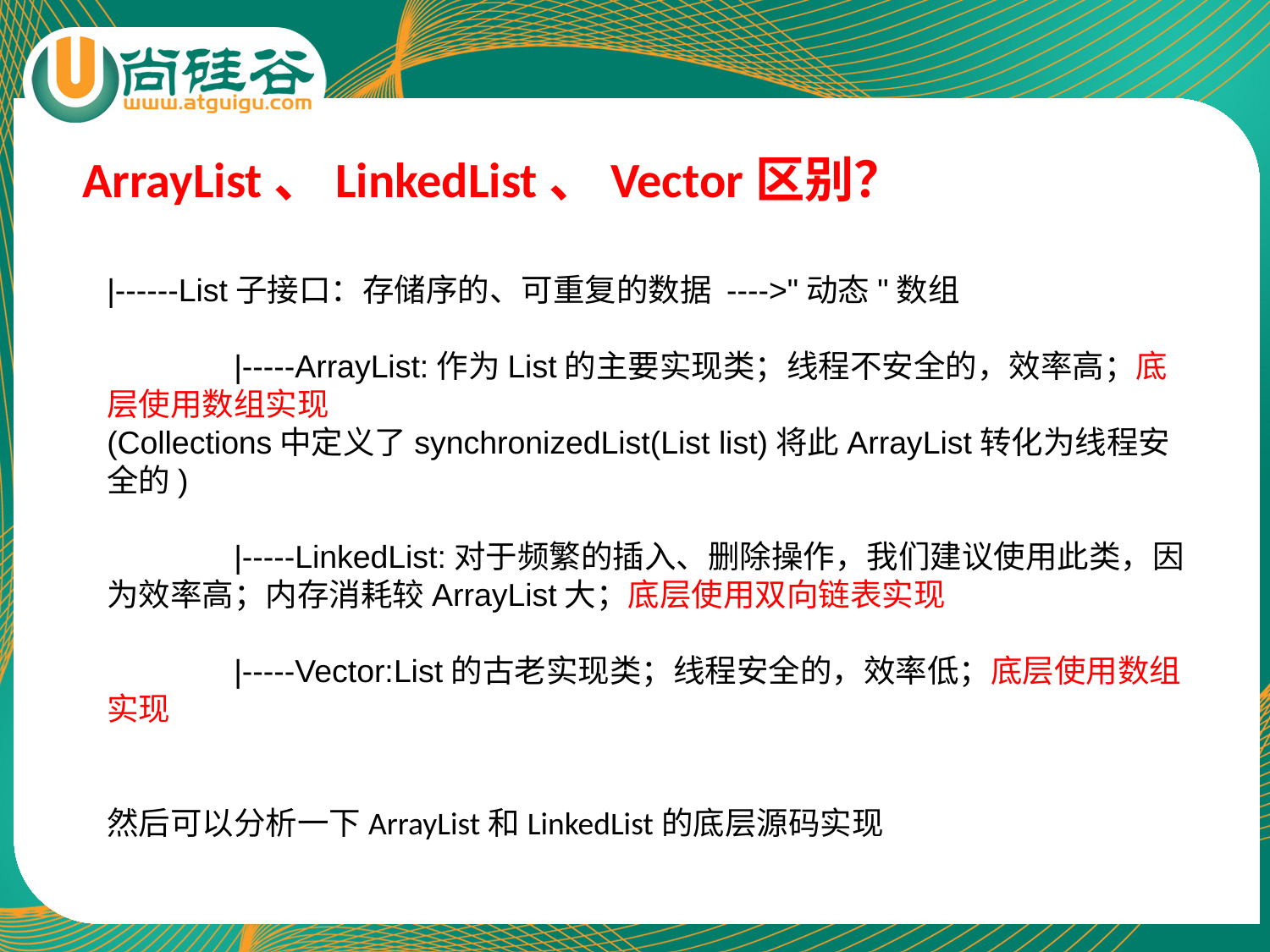

ArrayList、LinkedList、Vector区别？
|------List子接口：存储序的、可重复的数据 ---->"动态"数组

	|-----ArrayList:作为List的主要实现类；线程不安全的，效率高；底层使用数组实现
(Collections中定义了synchronizedList(List list)将此ArrayList转化为线程安全的)

	|-----LinkedList:对于频繁的插入、删除操作，我们建议使用此类，因为效率高；内存消耗较ArrayList大；底层使用双向链表实现

	|-----Vector:List的古老实现类；线程安全的，效率低；底层使用数组实现

然后可以分析一下ArrayList和LinkedList的底层源码实现